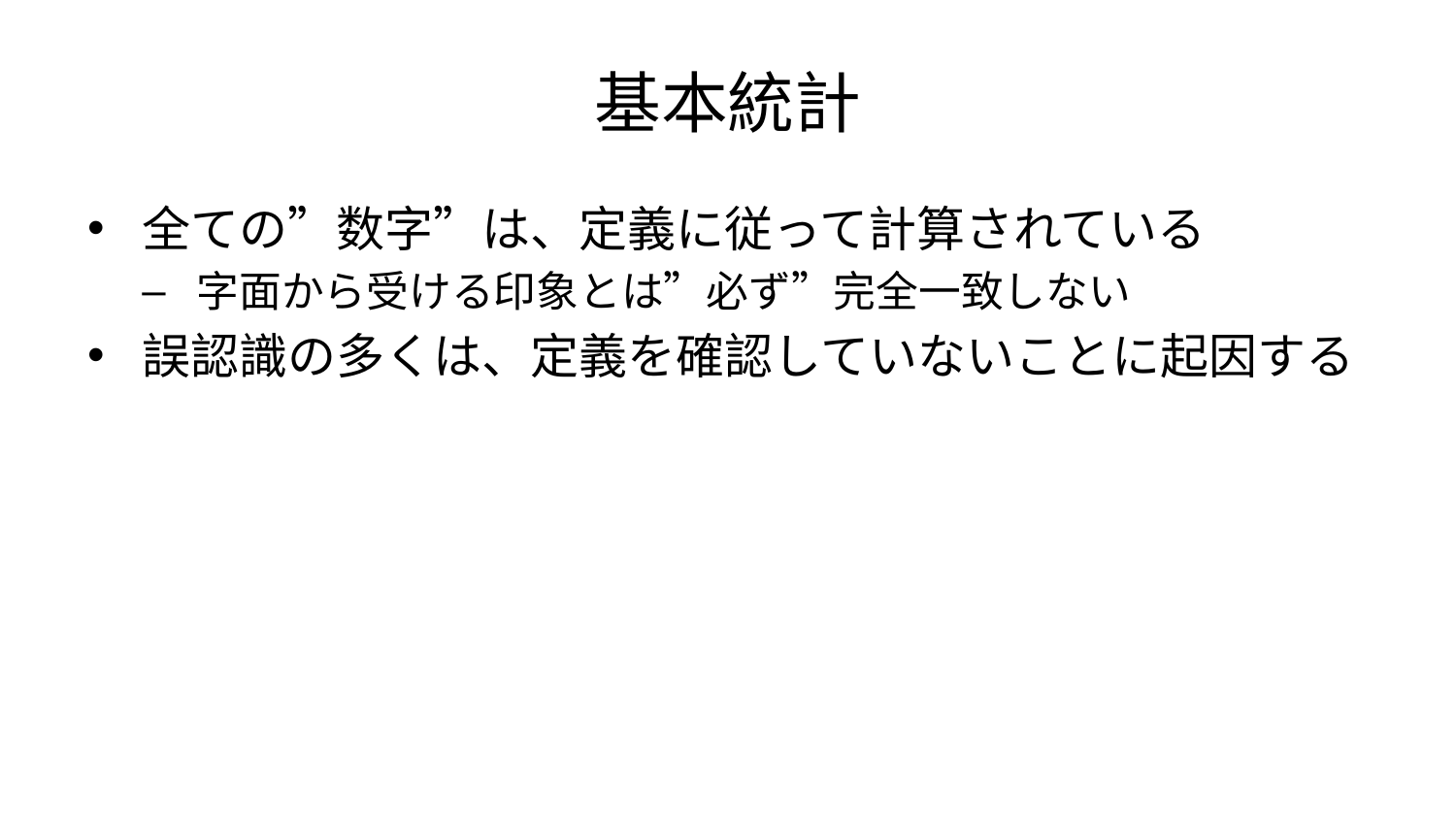

# 基本統計
全ての”数字”は、定義に従って計算されている
字面から受ける印象とは”必ず”完全一致しない
誤認識の多くは、定義を確認していないことに起因する